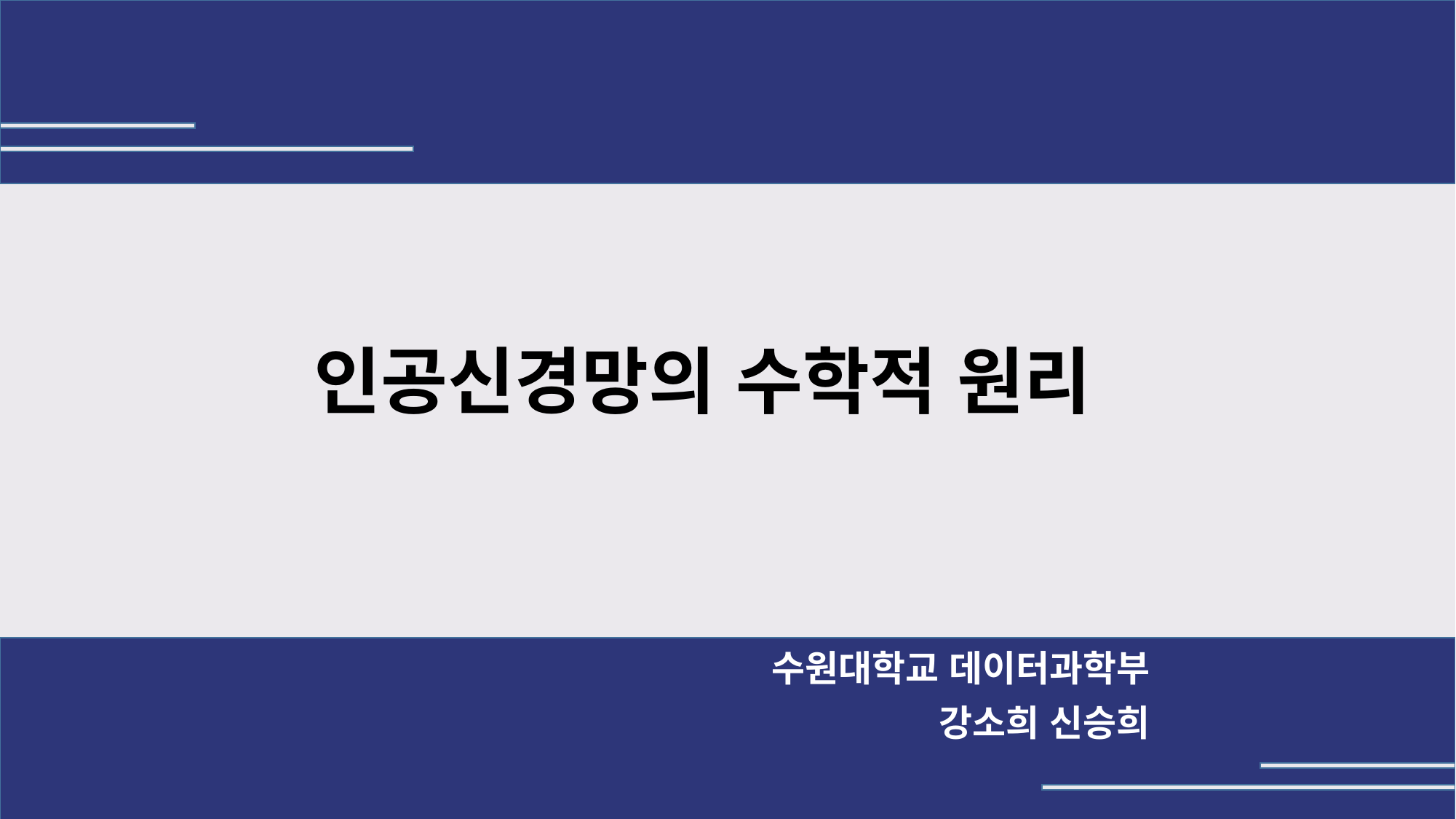

# 인공신경망의 수학적 원리

수원대학교 데이터과학부
강소희 신승희